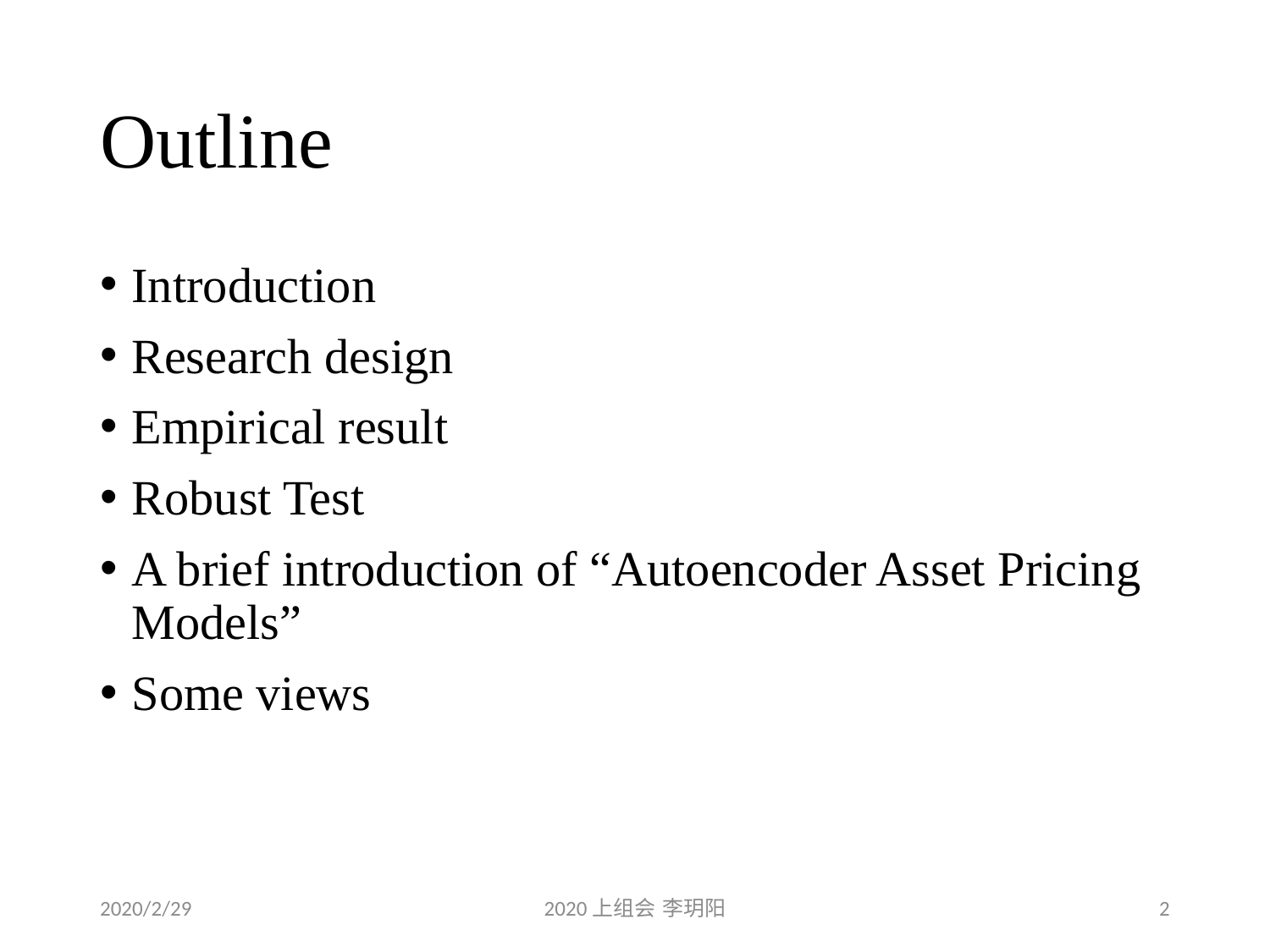

# Outline
Introduction
Research design
Empirical result
Robust Test
A brief introduction of “Autoencoder Asset Pricing Models”
Some views

2020/2/29
2020上组会 李玥阳
2